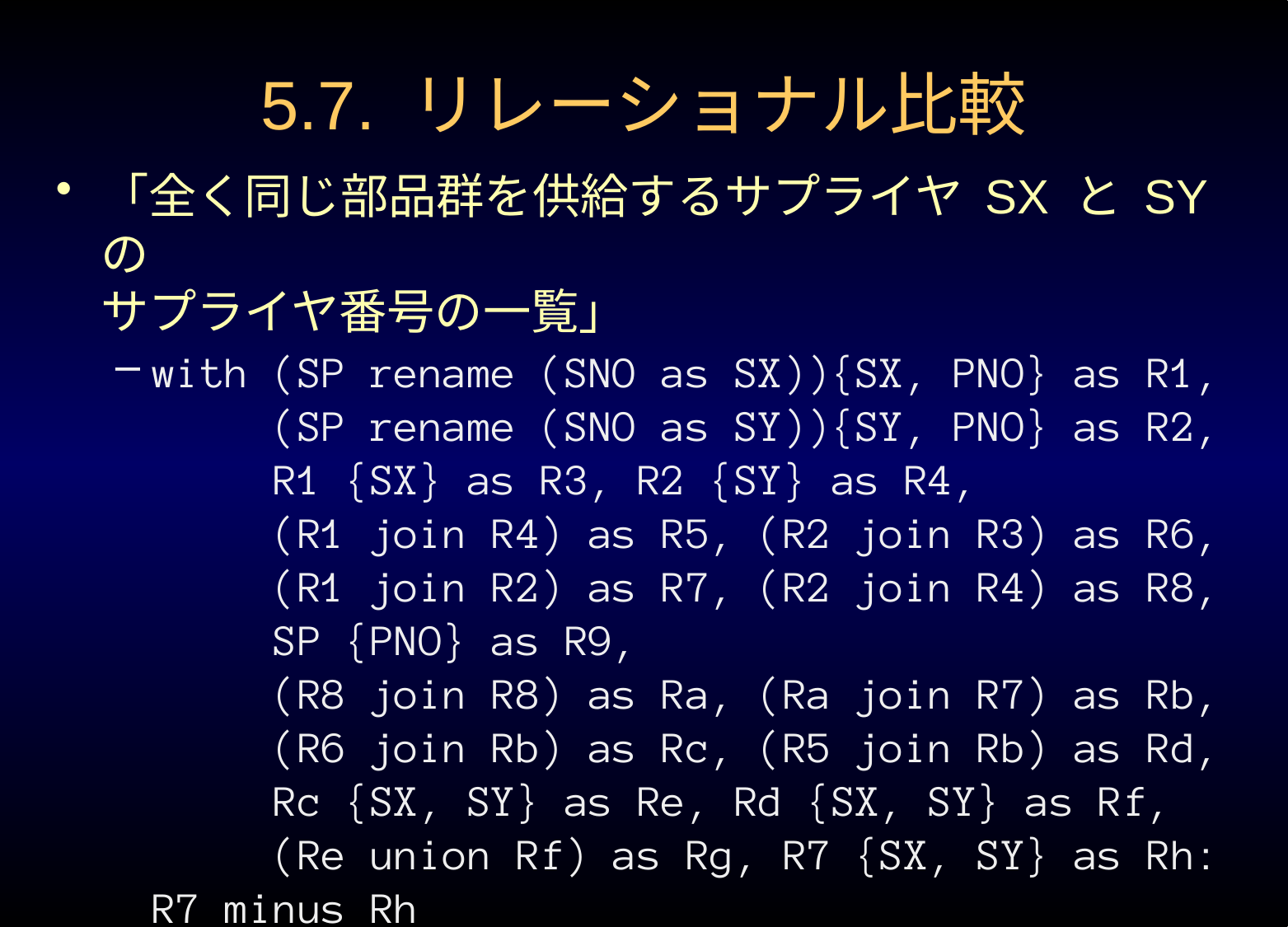

# 5.7. リレーショナル比較
「全く同じ部品群を供給するサプライヤ SX と SY の
サプライヤ番号の一覧」
with (SP rename (SNO as SX)){SX, PNO} as R1,
     (SP rename (SNO as SY)){SY, PNO} as R2,
     R1 {SX} as R3, R2 {SY} as R4,
     (R1 join R4) as R5, (R2 join R3) as R6,
     (R1 join R2) as R7, (R2 join R4) as R8,
     SP {PNO} as R9,
     (R8 join R8) as Ra, (Ra join R7) as Rb,
     (R6 join Rb) as Rc, (R5 join Rb) as Rd,
     Rc {SX, SY} as Re, Rd {SX, SY} as Rf,
     (Re union Rf) as Rg, R7 {SX, SY} as Rh:
R7 minus Rh